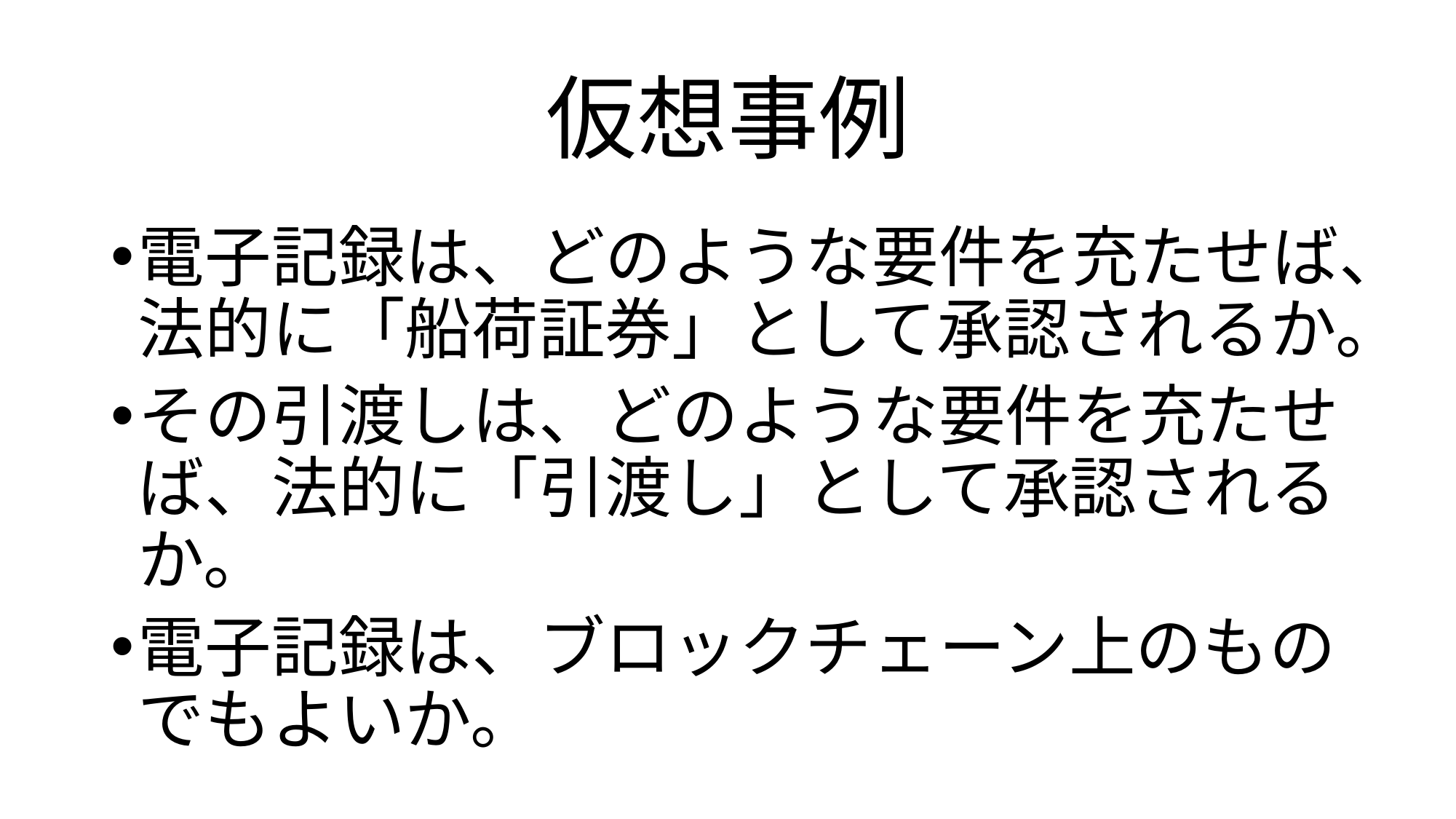

# 仮想事例
電子記録は、どのような要件を充たせば、法的に「船荷証券」として承認されるか。
その引渡しは、どのような要件を充たせば、法的に「引渡し」として承認されるか。
電子記録は、ブロックチェーン上のものでもよいか。